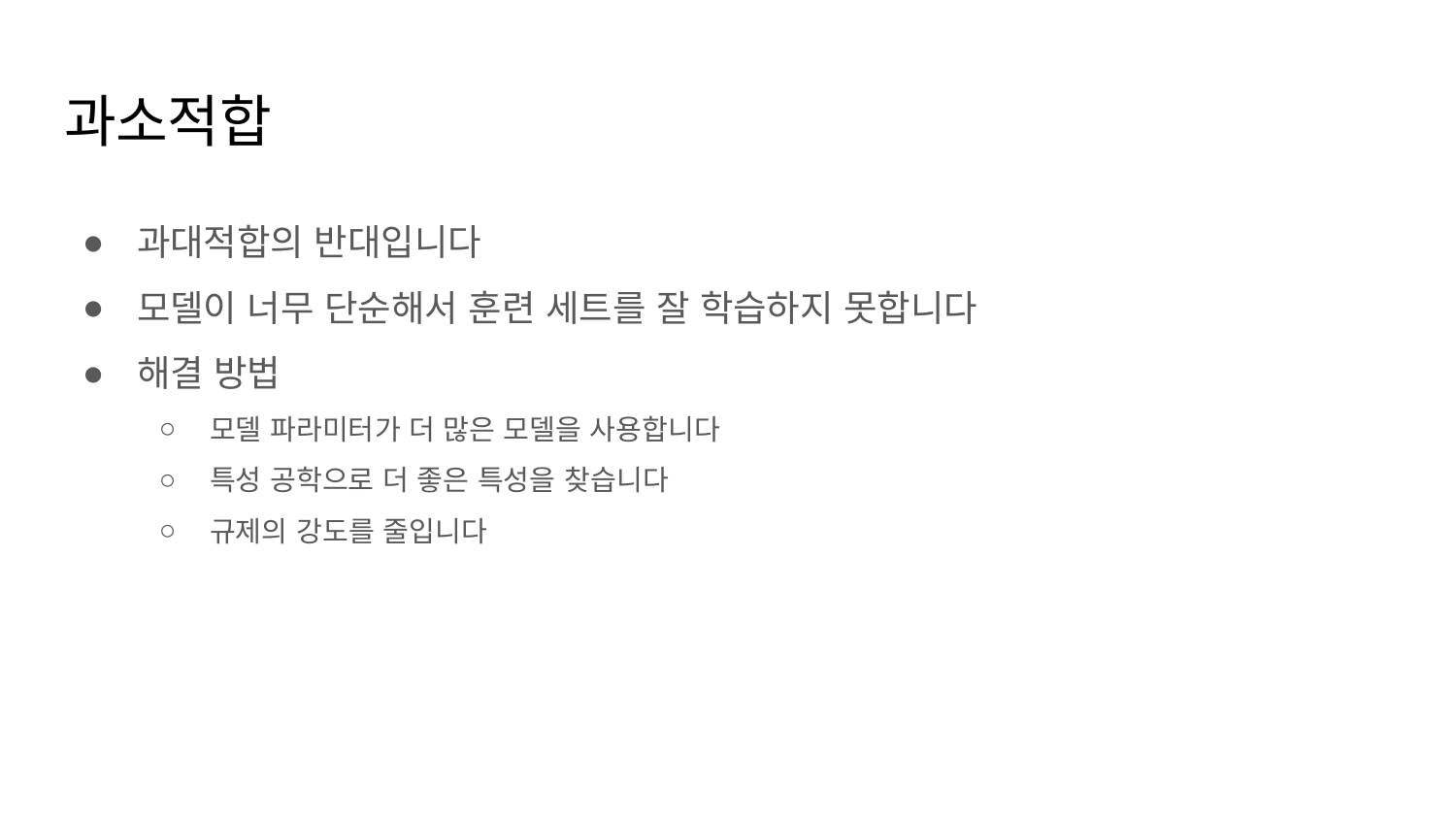

# 과소적합
과대적합의 반대입니다
모델이 너무 단순해서 훈련 세트를 잘 학습하지 못합니다
해결 방법
모델 파라미터가 더 많은 모델을 사용합니다
특성 공학으로 더 좋은 특성을 찾습니다
규제의 강도를 줄입니다